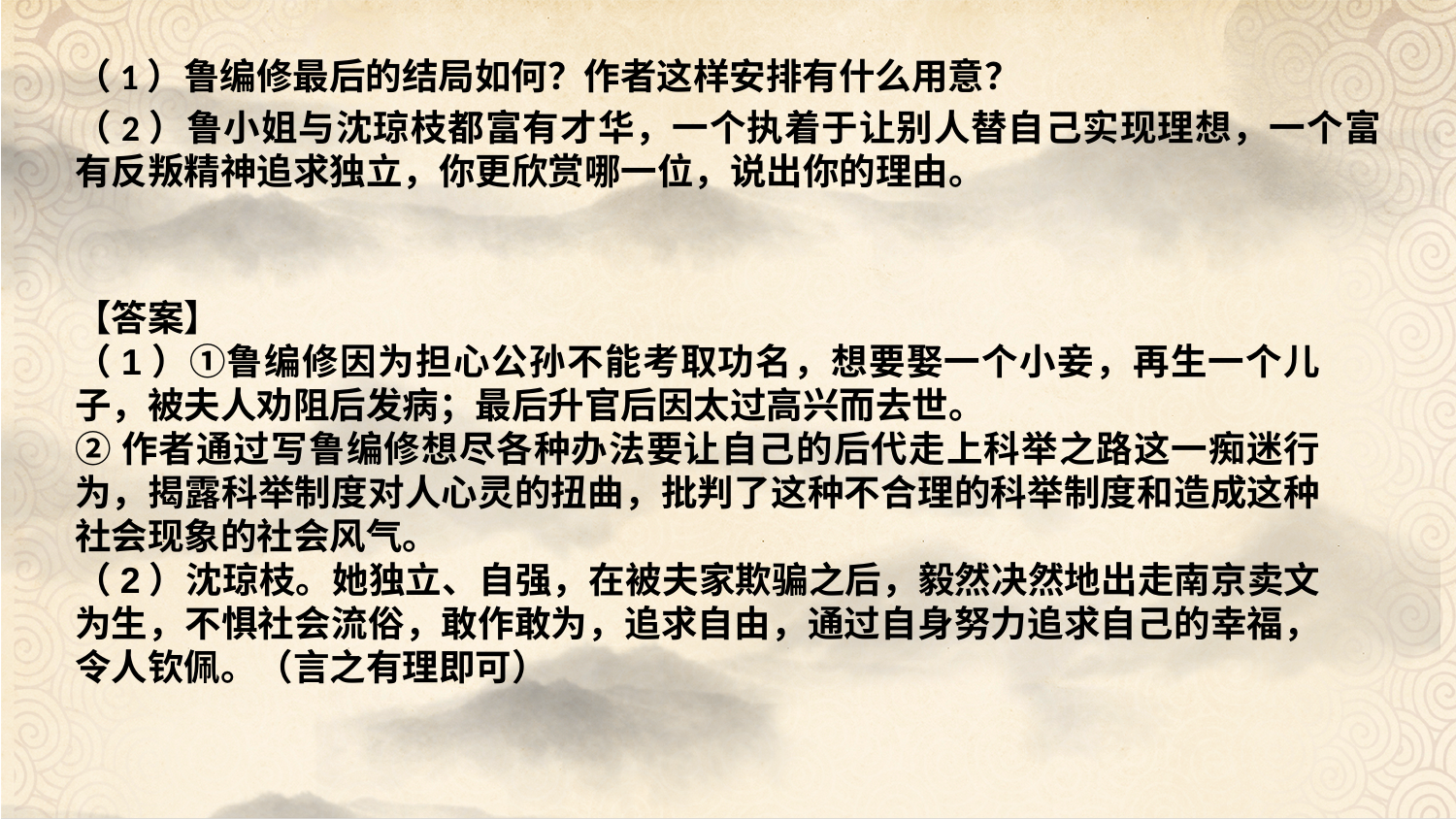

（1）鲁编修最后的结局如何？作者这样安排有什么用意？
（2）鲁小姐与沈琼枝都富有才华，一个执着于让别人替自己实现理想，一个富有反叛精神追求独立，你更欣赏哪一位，说出你的理由。
【答案】
（1）①鲁编修因为担心公孙不能考取功名，想要娶一个小妾，再生一个儿子，被夫人劝阻后发病；最后升官后因太过高兴而去世。
②作者通过写鲁编修想尽各种办法要让自己的后代走上科举之路这一痴迷行为，揭露科举制度对人心灵的扭曲，批判了这种不合理的科举制度和造成这种社会现象的社会风气。
（2）沈琼枝。她独立、自强，在被夫家欺骗之后，毅然决然地出走南京卖文为生，不惧社会流俗，敢作敢为，追求自由，通过自身努力追求自己的幸福，令人钦佩。（言之有理即可）